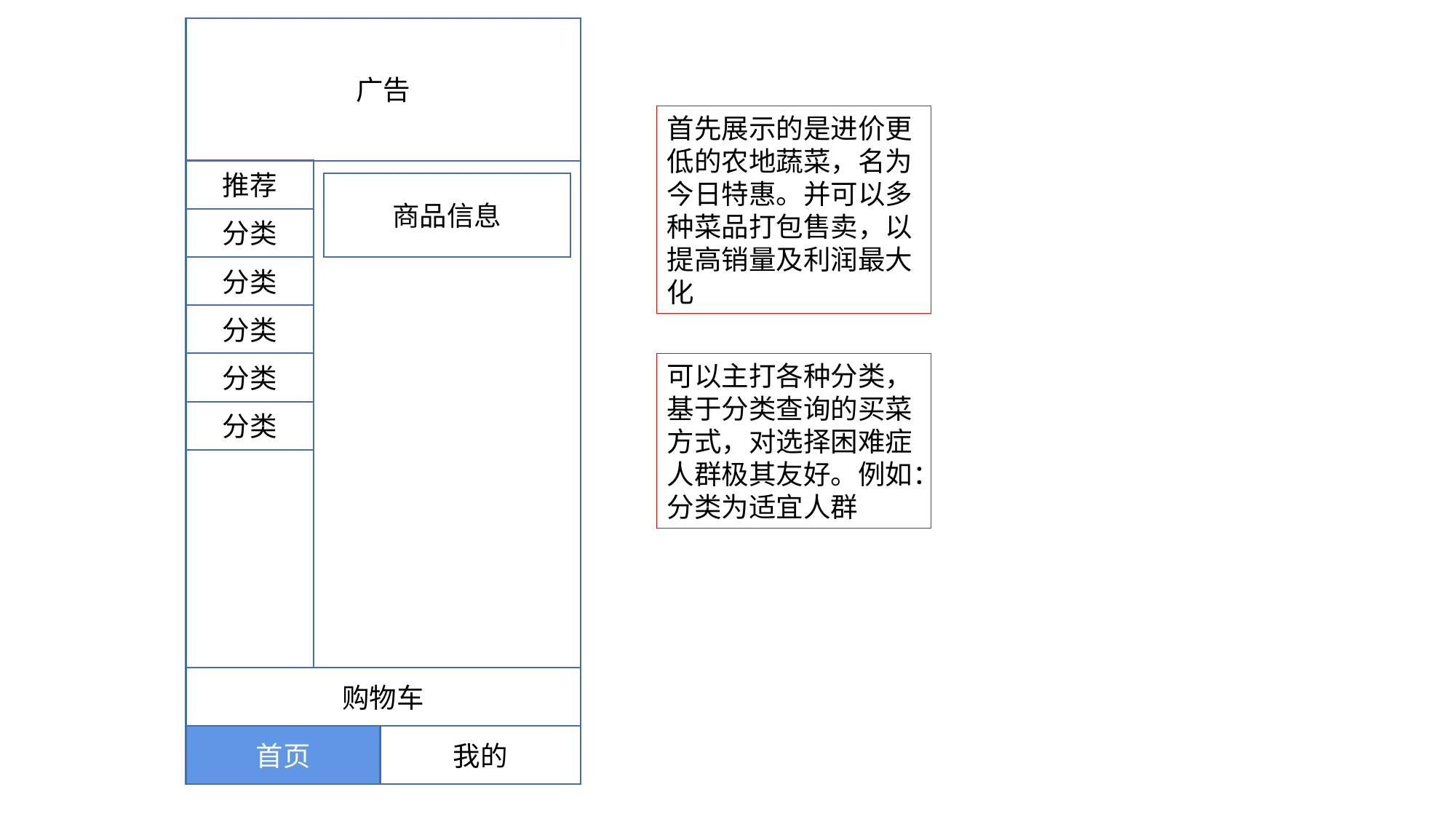

广告
首先展示的是进价更低的农地蔬菜，名为今日特惠。并可以多种菜品打包售卖，以提高销量及利润最大化

推荐
商品信息
分类
分类
分类
分类
可以主打各种分类，基于分类查询的买菜方式，对选择困难症人群极其友好。例如：分类为适宜人群
分类
购物车
首页
我的